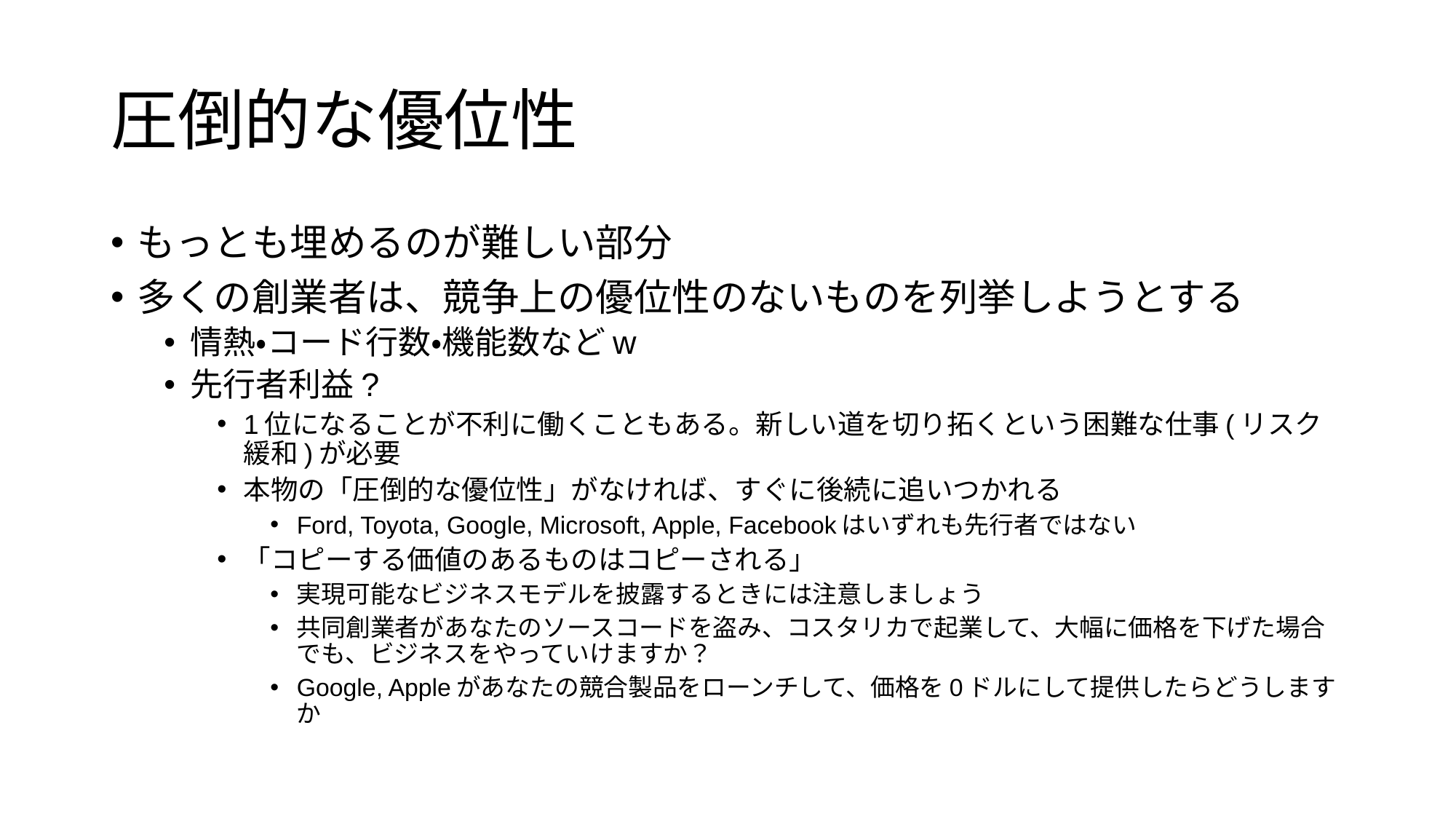

# 圧倒的な優位性
もっとも埋めるのが難しい部分
多くの創業者は、競争上の優位性のないものを列挙しようとする
情熱・コード行数・機能数などw
先行者利益?
1位になることが不利に働くこともある。新しい道を切り拓くという困難な仕事(リスク緩和)が必要
本物の「圧倒的な優位性」がなければ、すぐに後続に追いつかれる
Ford, Toyota, Google, Microsoft, Apple, Facebookはいずれも先行者ではない
「コピーする価値のあるものはコピーされる」
実現可能なビジネスモデルを披露するときには注意しましょう
共同創業者があなたのソースコードを盗み、コスタリカで起業して、大幅に価格を下げた場合でも、ビジネスをやっていけますか？
Google, Appleがあなたの競合製品をローンチして、価格を0ドルにして提供したらどうしますか